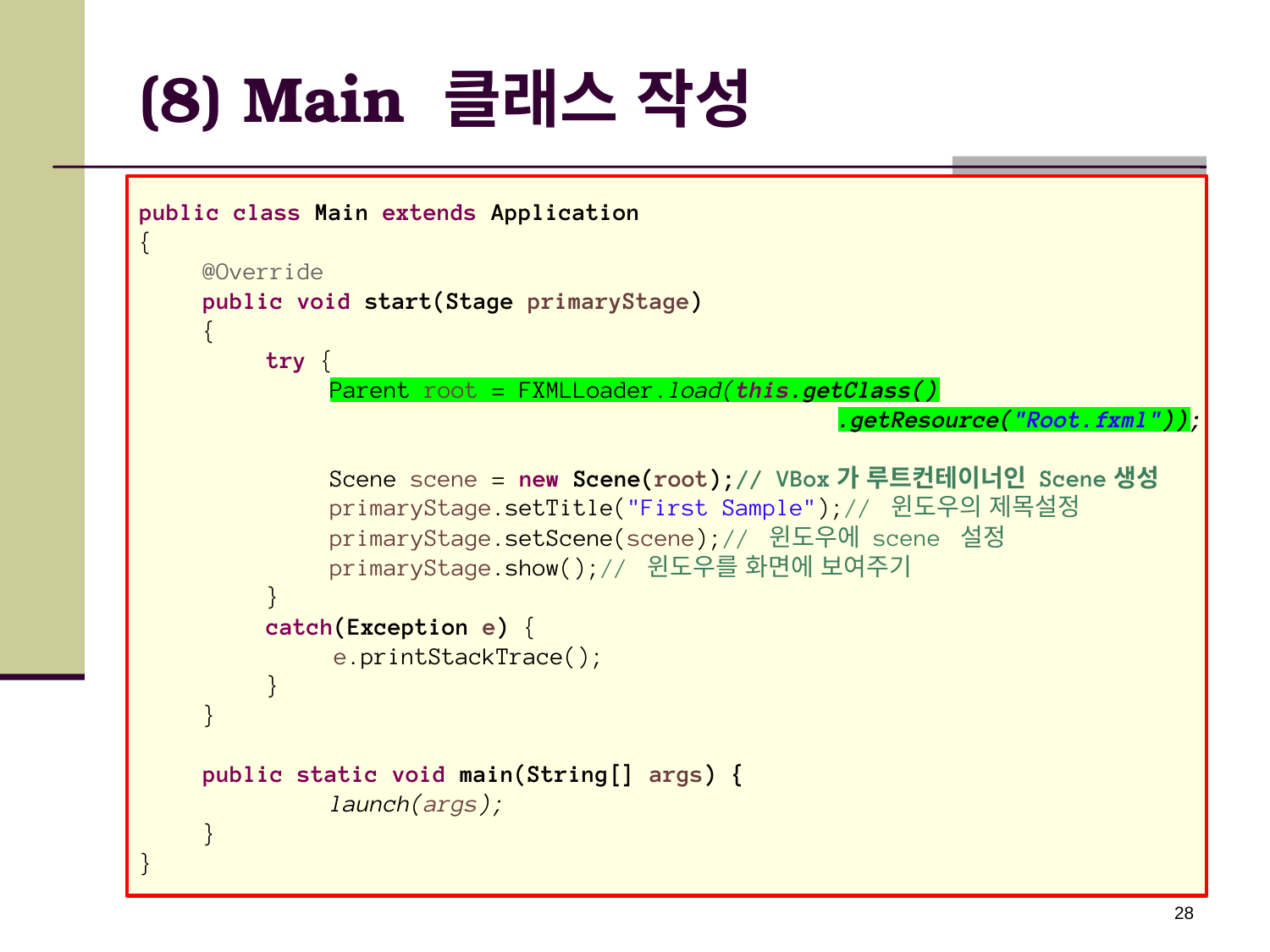

# (8) Main 클래스 작성

public class Main extends Application
{
@Override
public void start(Stage primaryStage)
{
try {
Parent root = FXMLLoader.load(this.getClass()
				.getResource("Root.fxml"));

Scene scene = new Scene(root);// VBox가 루트컨테이너인 Scene생성
primaryStage.setTitle("First Sample");// 윈도우의 제목설정
primaryStage.setScene(scene);// 윈도우에 scene 설정
primaryStage.show();// 윈도우를 화면에 보여주기
}
catch(Exception e) {
     e.printStackTrace();
}
}

public static void main(String[] args) {
	launch(args);
}
}
28